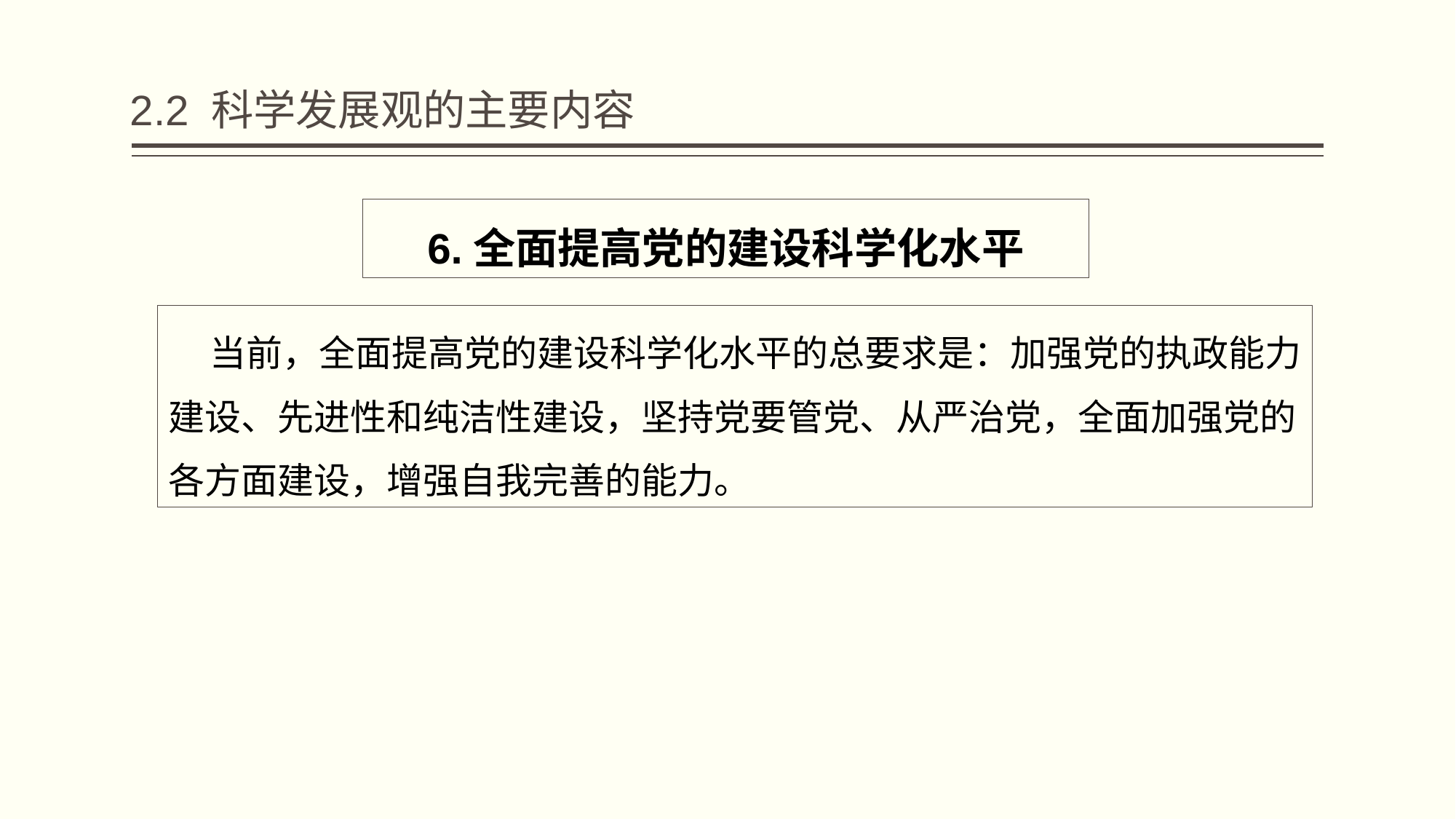

# 2.2 科学发展观的主要内容
6.全面提高党的建设科学化水平
    当前，全面提高党的建设科学化水平的总要求是：加强党的执政能力建设、先进性和纯洁性建设，坚持党要管党、从严治党，全面加强党的各方面建设，增强自我完善的能力。